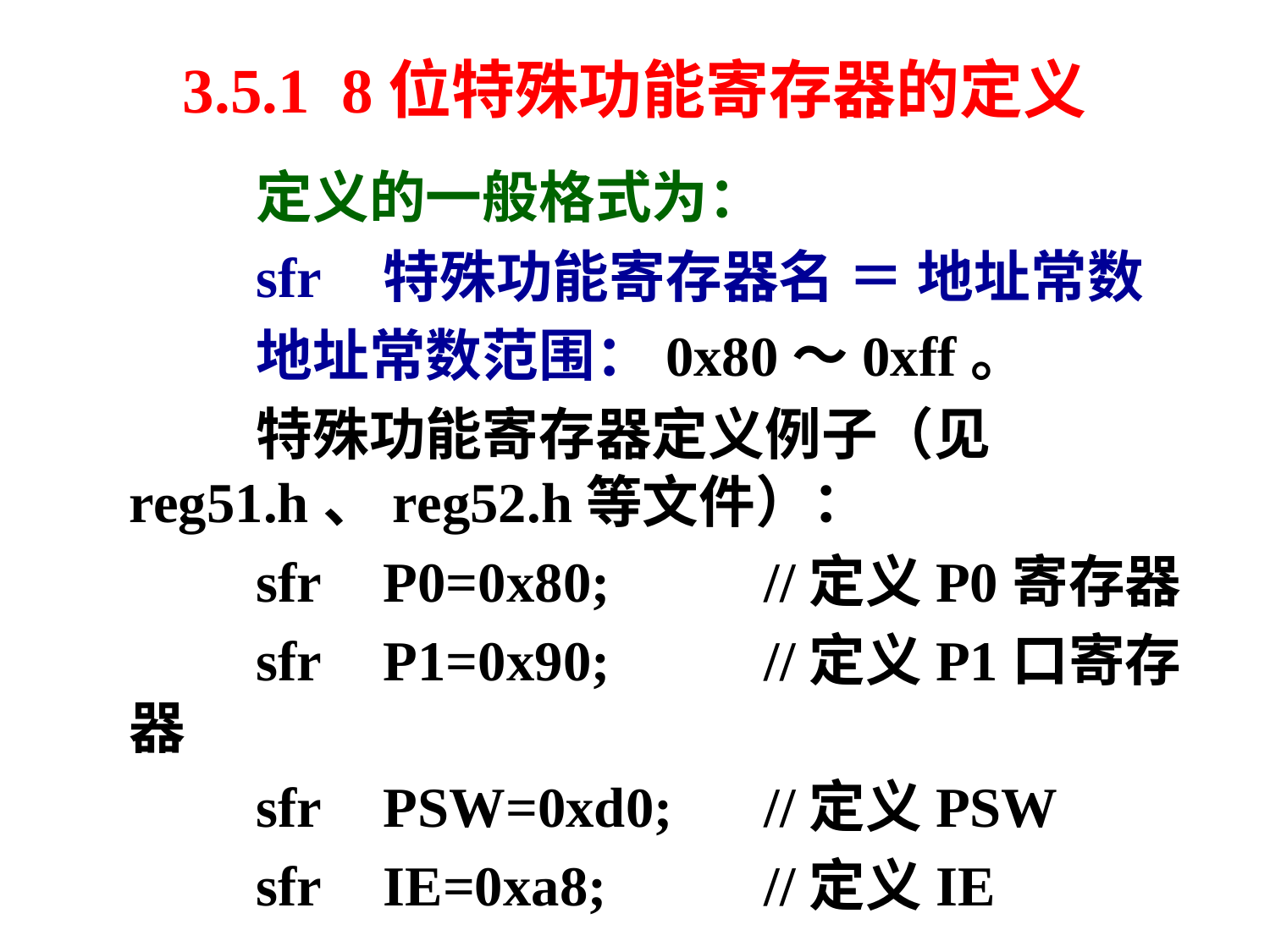

# 3.5.1  8位特殊功能寄存器的定义
		定义的一般格式为：
		sfr	特殊功能寄存器名 ＝ 地址常数
		地址常数范围：0x80～0xff。
		特殊功能寄存器定义例子（见reg51.h、reg52.h等文件）：
		sfr	P0=0x80;		//定义P0寄存器
		sfr	P1=0x90;		//定义P1口寄存器
		sfr	PSW=0xd0;	//定义PSW
		sfr	IE=0xa8;		//定义IE